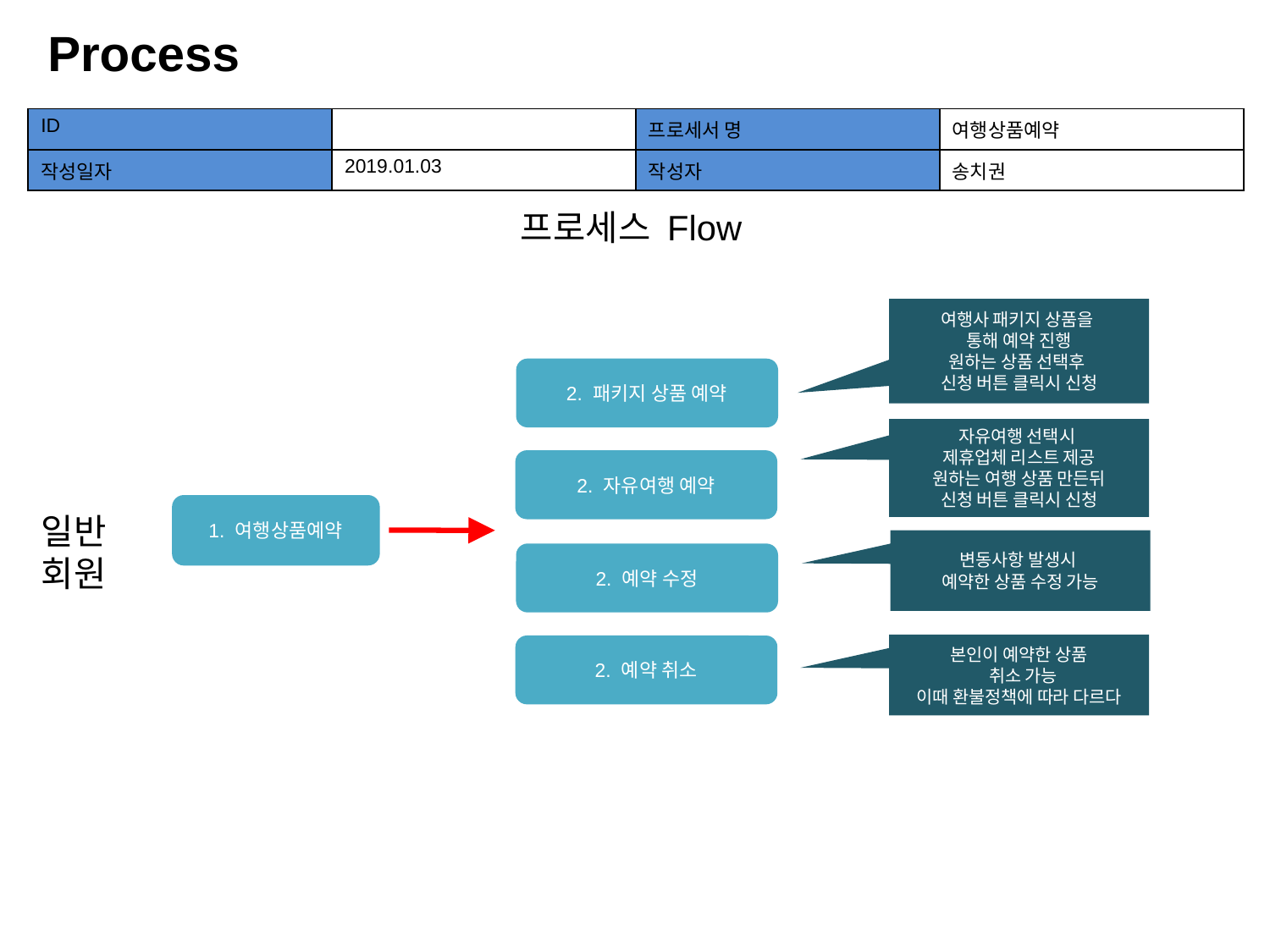

Process

| ID |  | 프로세서 명 | 여행상품예약 |
| --- | --- | --- | --- |
| 작성일자 | 2019.01.03 | 작성자 | 송치권 |
프로세스 Flow
여행사 패키지 상품을
통해 예약 진행
원하는 상품 선택후
신청 버튼 클릭시 신청
2. 패키지 상품 예약
자유여행 선택시
제휴업체 리스트 제공
원하는 여행 상품 만든뒤
신청 버튼 클릭시 신청
2. 자유여행 예약
1. 여행상품예약
일반
회원
변동사항 발생시
예약한 상품 수정 가능
2. 예약 수정
본인이 예약한 상품
 취소 가능
이때 환불정책에 따라 다르다
2. 예약 취소